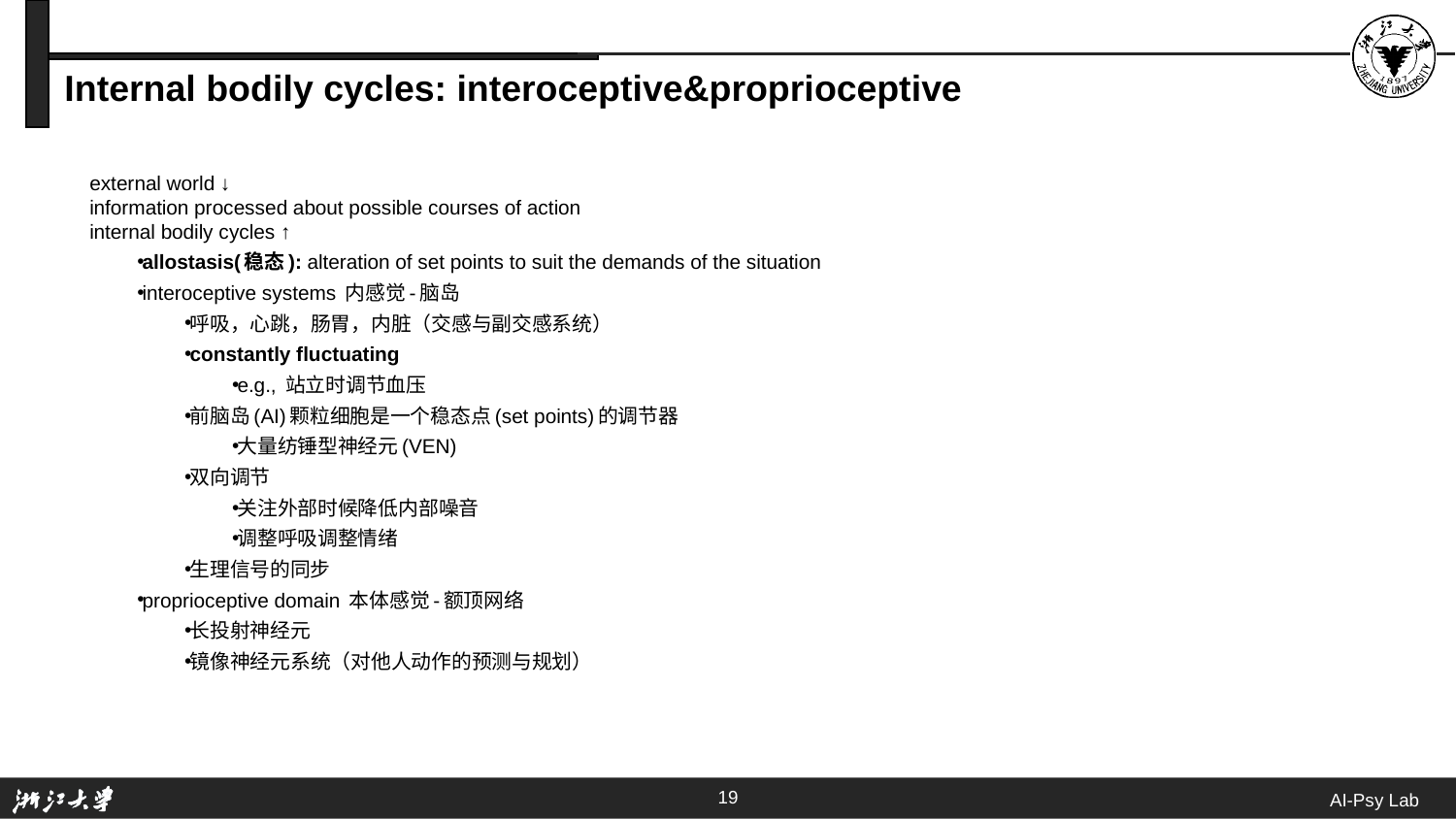

# Internal bodily cycles: interoceptive&proprioceptive
external world ↓
information processed about possible courses of action
internal bodily cycles ↑
allostasis(稳态): alteration of set points to suit the demands of the situation
interoceptive systems 内感觉-脑岛
呼吸，心跳，肠胃，内脏（交感与副交感系统）
constantly fluctuating
e.g., 站立时调节血压
前脑岛(AI)颗粒细胞是一个稳态点(set points)的调节器
大量纺锤型神经元(VEN)
双向调节
关注外部时候降低内部噪音
调整呼吸调整情绪
生理信号的同步
proprioceptive domain 本体感觉-额顶网络
长投射神经元
镜像神经元系统（对他人动作的预测与规划）
19